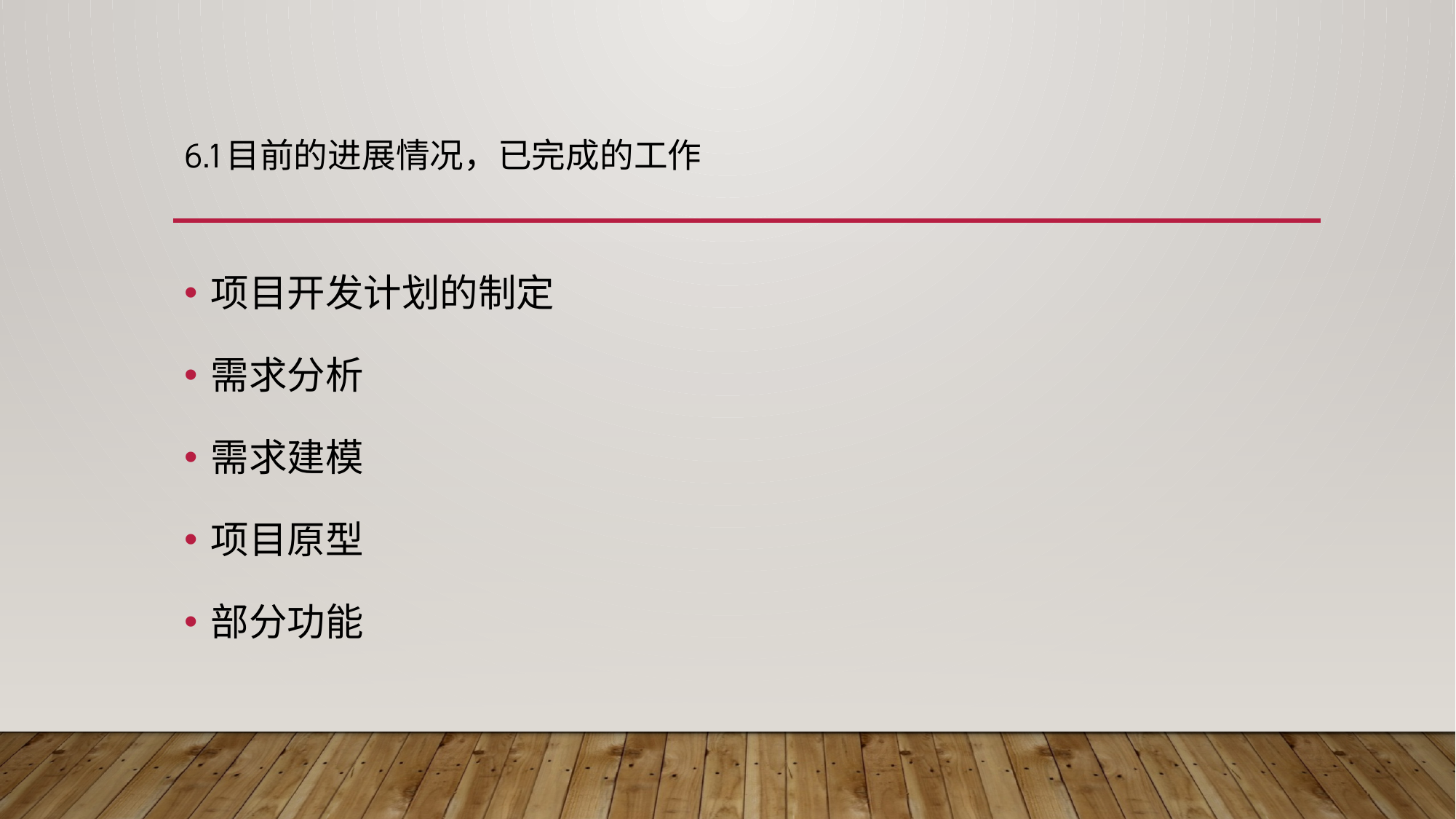

# 6.1目前的进展情况，已完成的工作
项目开发计划的制定
需求分析
需求建模
项目原型
部分功能